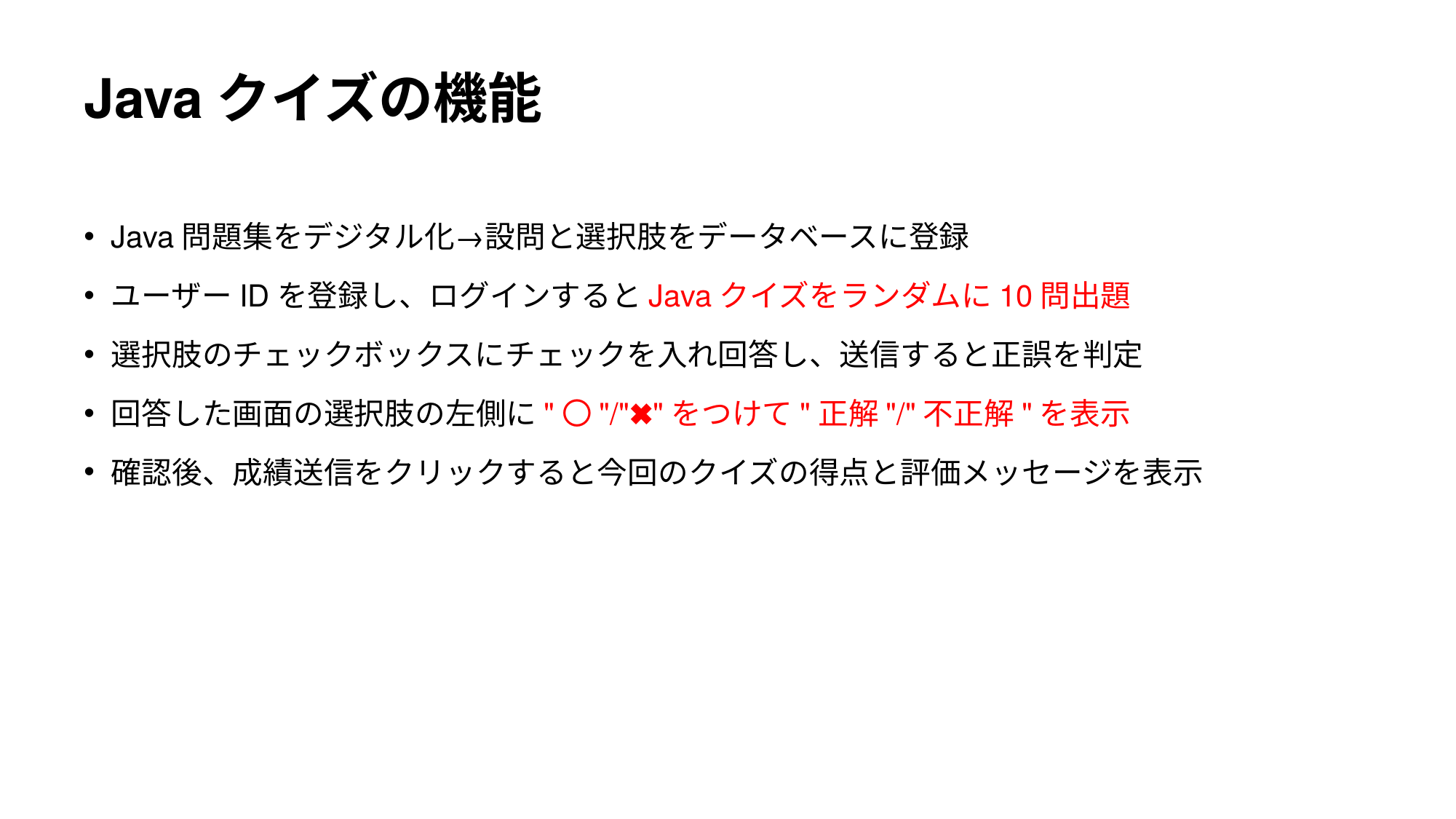

# Javaクイズの機能
Java問題集をデジタル化→設問と選択肢をデータベースに登録
ユーザーIDを登録し、ログインするとJavaクイズをランダムに10問出題
選択肢のチェックボックスにチェックを入れ回答し、送信すると正誤を判定
回答した画面の選択肢の左側に"〇"/"✖"をつけて"正解"/"不正解"を表示
確認後、成績送信をクリックすると今回のクイズの得点と評価メッセージを表示